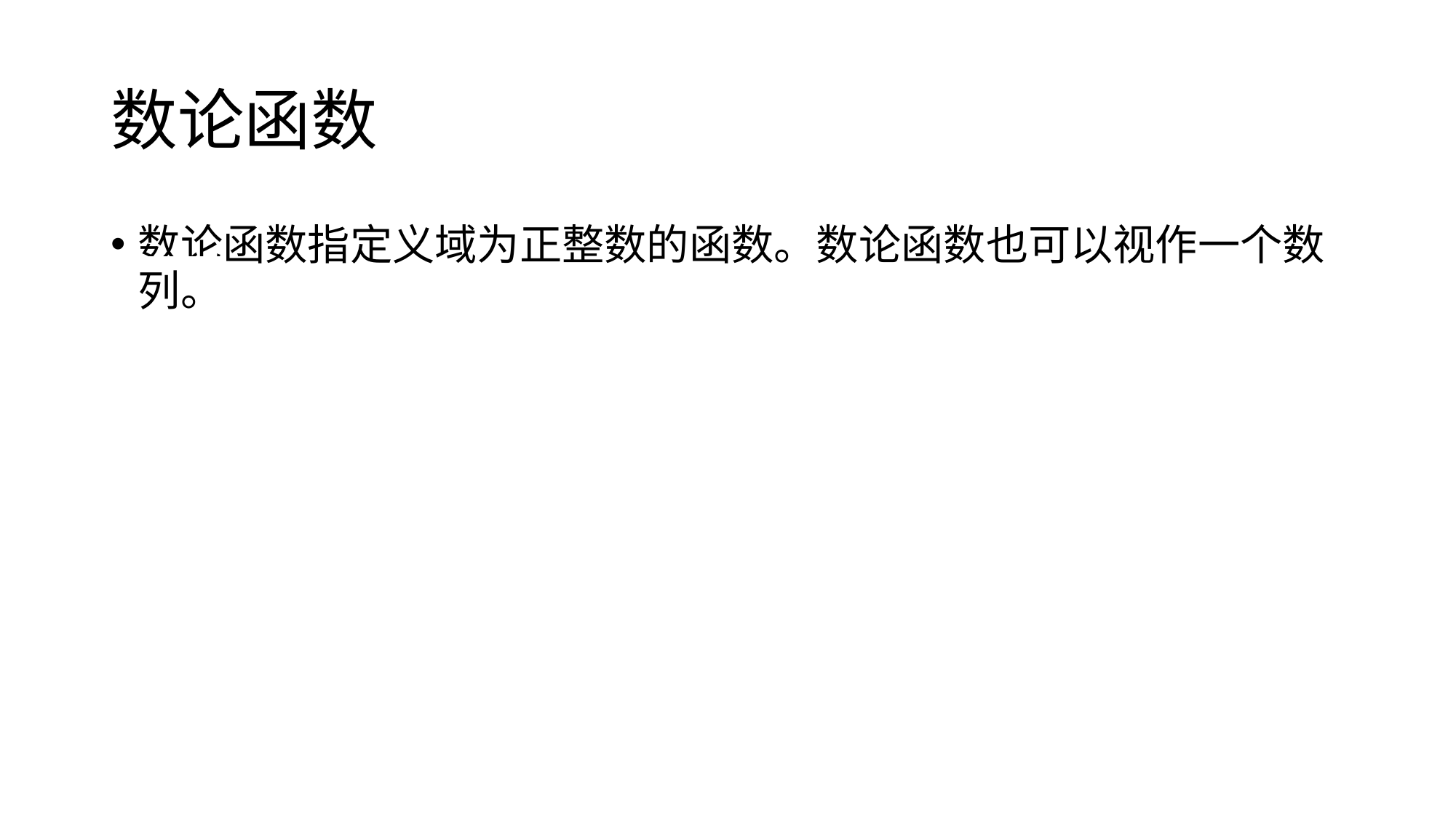

# 数论函数
数论函数指定义域为正整数的函数。数论函数也可以视作一个数列。